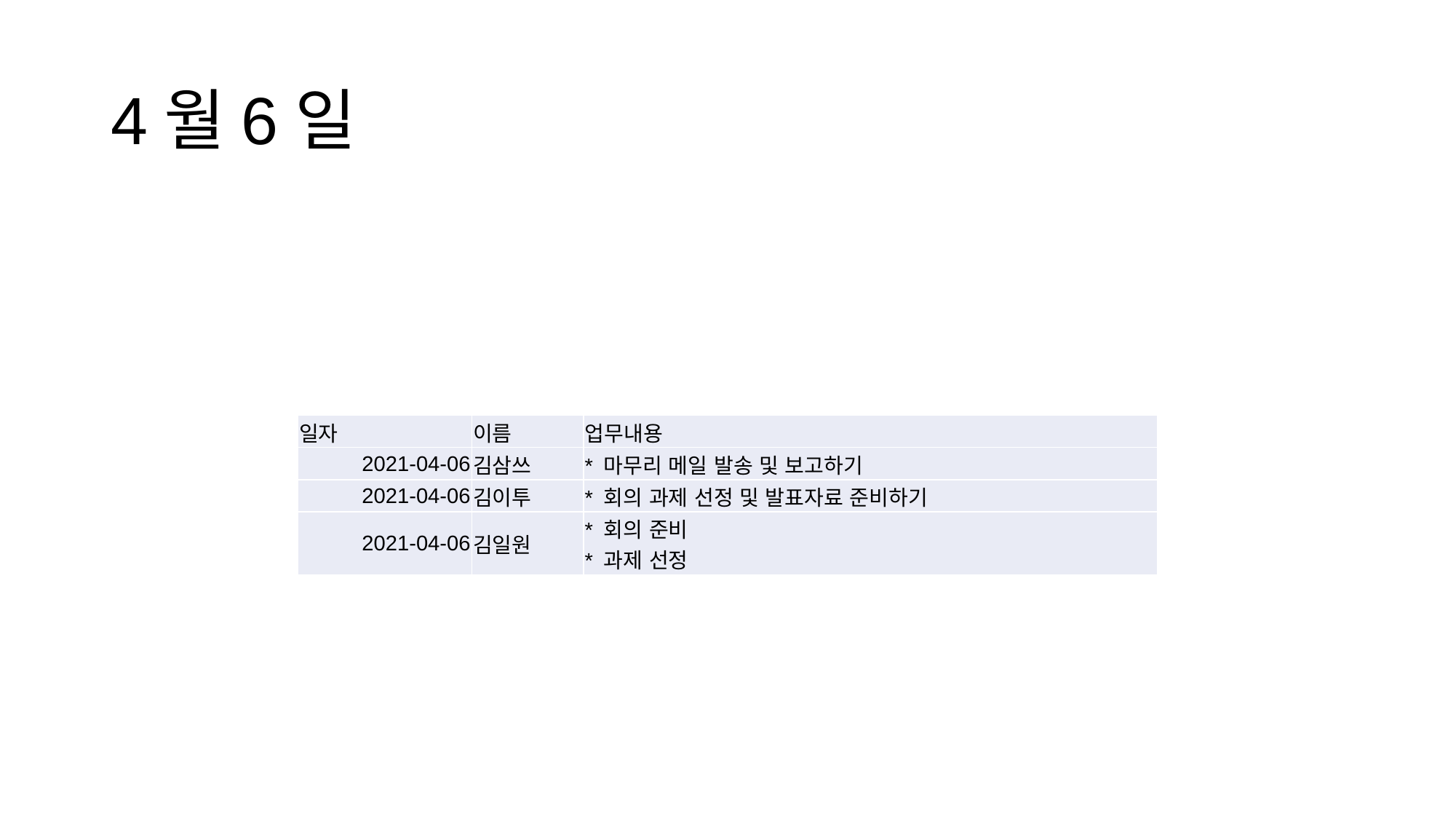

# 4월6일
| 일자 | 이름 | 업무내용 |
| --- | --- | --- |
| 2021-04-06 | 김삼쓰 | \* 마무리 메일 발송 및 보고하기 |
| 2021-04-06 | 김이투 | \* 회의 과제 선정 및 발표자료 준비하기 |
| 2021-04-06 | 김일원 | \* 회의 준비 \* 과제 선정 |